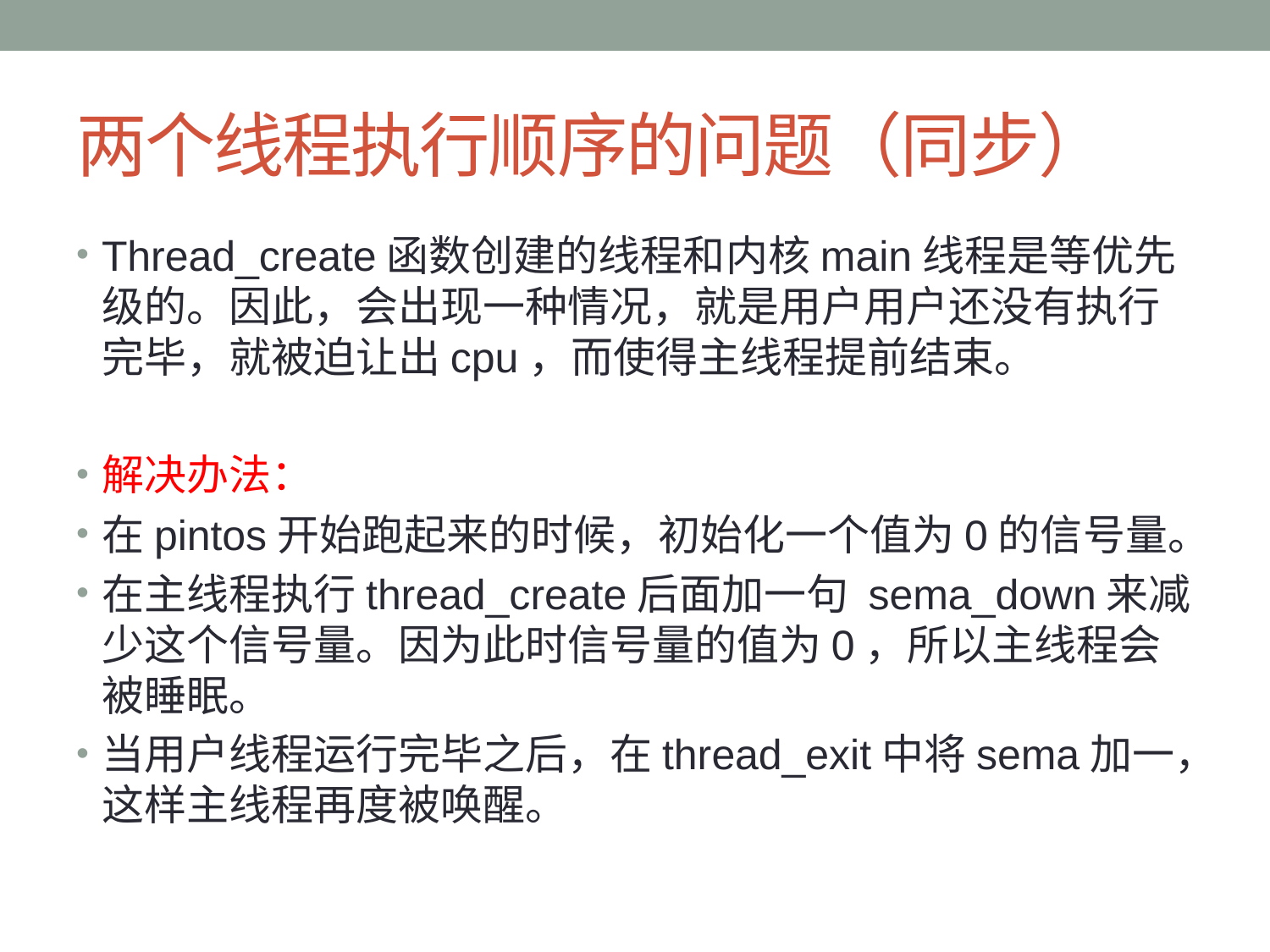

# 两个线程执行顺序的问题（同步）
Thread_create函数创建的线程和内核main线程是等优先级的。因此，会出现一种情况，就是用户用户还没有执行完毕，就被迫让出cpu，而使得主线程提前结束。

解决办法：
在pintos开始跑起来的时候，初始化一个值为0的信号量。
在主线程执行thread_create后面加一句 sema_down来减少这个信号量。因为此时信号量的值为0，所以主线程会被睡眠。
当用户线程运行完毕之后，在thread_exit中将sema加一，这样主线程再度被唤醒。